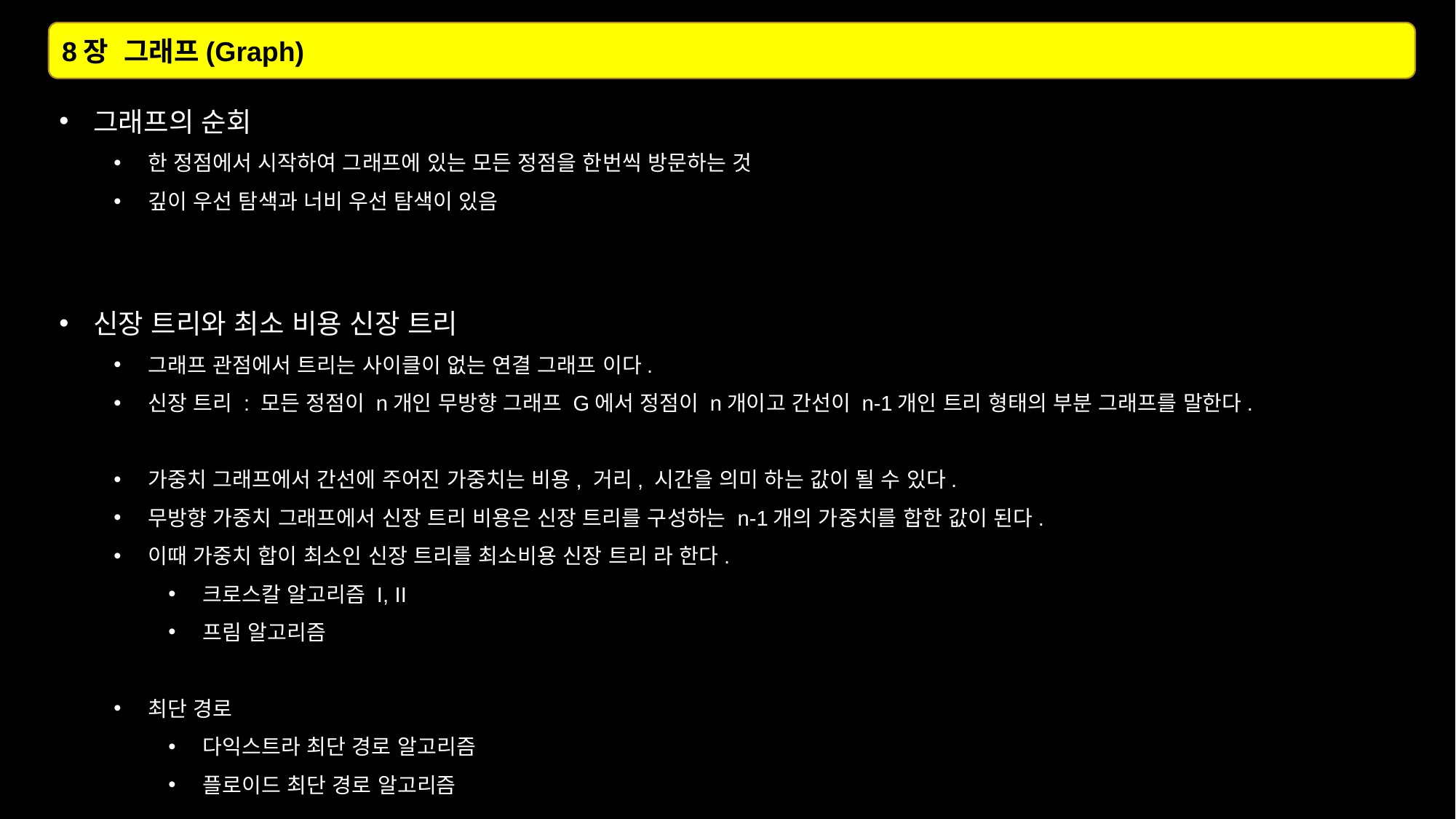

8장  그래프(Graph)
그래프의 순회
한 정점에서 시작하여 그래프에 있는 모든 정점을 한번씩 방문하는 것
깊이 우선 탐색과 너비 우선 탐색이 있음

신장 트리와 최소 비용 신장 트리
그래프 관점에서 트리는 사이클이 없는 연결 그래프 이다.
신장 트리 : 모든 정점이 n개인 무방향 그래프 G에서 정점이 n개이고 간선이 n-1개인 트리 형태의 부분 그래프를 말한다.

가중치 그래프에서 간선에 주어진 가중치는 비용, 거리, 시간을 의미 하는 값이 될 수 있다.
무방향 가중치 그래프에서 신장 트리 비용은 신장 트리를 구성하는 n-1개의 가중치를 합한 값이 된다.
이때 가중치 합이 최소인 신장 트리를 최소비용 신장 트리 라 한다.
크로스칼 알고리즘 I, II
프림 알고리즘

최단 경로
다익스트라 최단 경로 알고리즘
플로이드 최단 경로 알고리즘